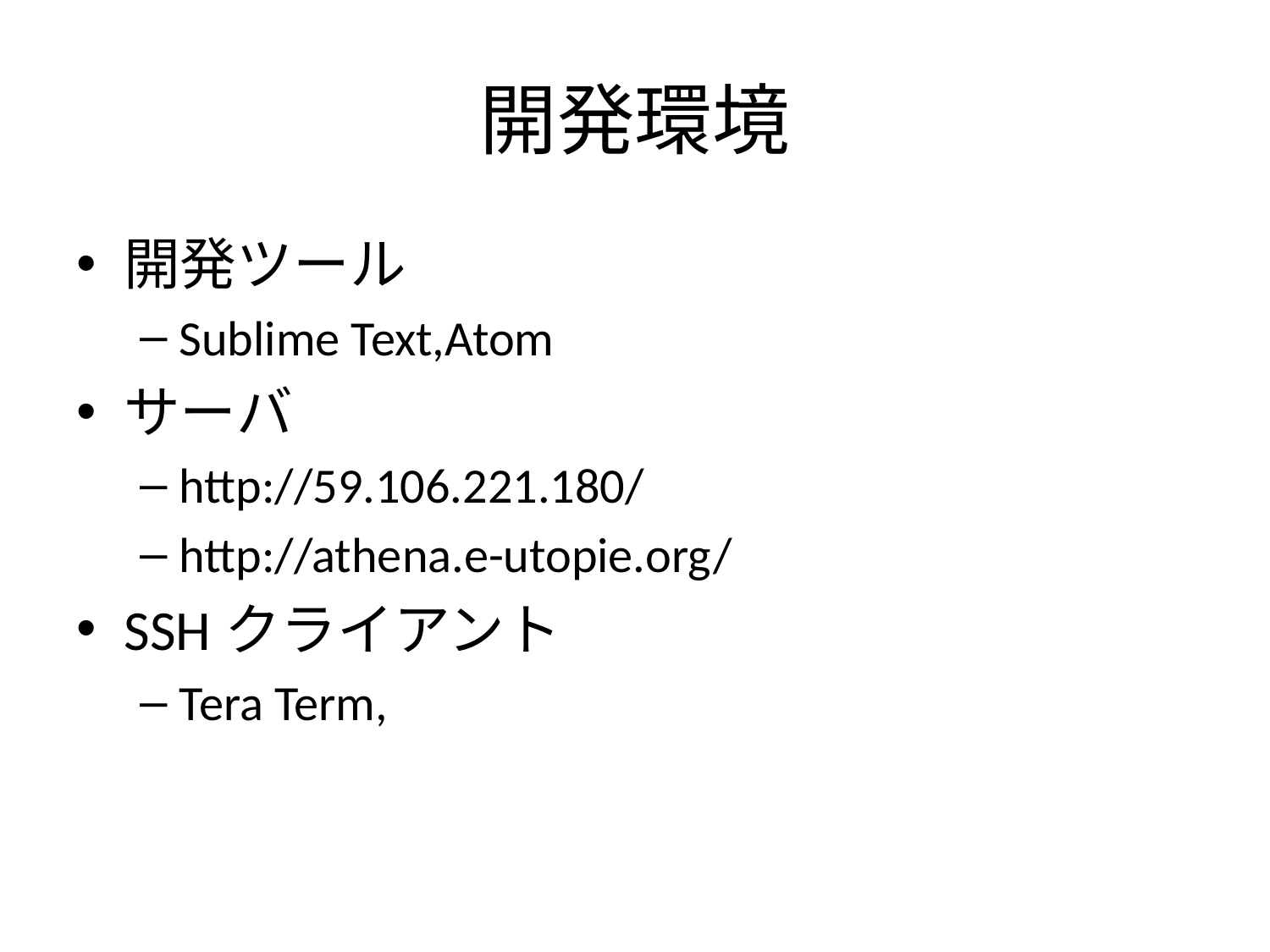

# 開発環境
開発ツール
Sublime Text,Atom
サーバ
http://59.106.221.180/
http://athena.e-utopie.org/
SSHクライアント
Tera Term,